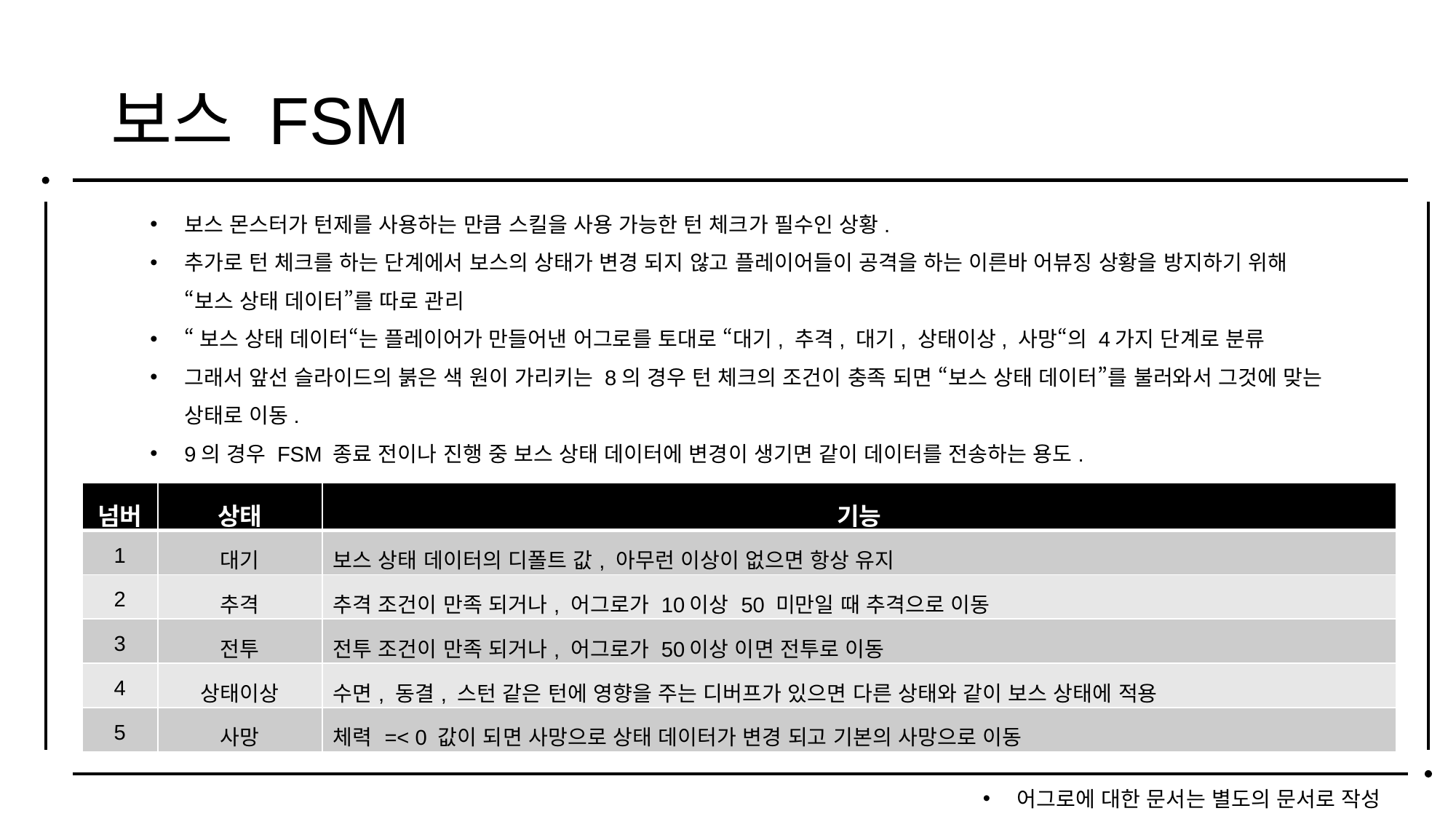

# 보스 FSM
보스 몬스터가 턴제를 사용하는 만큼 스킬을 사용 가능한 턴 체크가 필수인 상황.
추가로 턴 체크를 하는 단계에서 보스의 상태가 변경 되지 않고 플레이어들이 공격을 하는 이른바 어뷰징 상황을 방지하기 위해
“보스 상태 데이터”를 따로 관리
“보스 상태 데이터“는 플레이어가 만들어낸 어그로를 토대로 “대기, 추격, 대기, 상태이상, 사망“의 4가지 단계로 분류
그래서 앞선 슬라이드의 붉은 색 원이 가리키는 8의 경우 턴 체크의 조건이 충족 되면 “보스 상태 데이터”를 불러와서 그것에 맞는
상태로 이동.
9의 경우 FSM 종료 전이나 진행 중 보스 상태 데이터에 변경이 생기면 같이 데이터를 전송하는 용도.
| 넘버 | 상태 | 기능 |
| --- | --- | --- |
| 1 | 대기 | 보스 상태 데이터의 디폴트 값, 아무런 이상이 없으면 항상 유지 |
| 2 | 추격 | 추격 조건이 만족 되거나, 어그로가 10이상 50 미만일 때 추격으로 이동 |
| 3 | 전투 | 전투 조건이 만족 되거나, 어그로가 50이상 이면 전투로 이동 |
| 4 | 상태이상 | 수면, 동결, 스턴 같은 턴에 영향을 주는 디버프가 있으면 다른 상태와 같이 보스 상태에 적용 |
| 5 | 사망 | 체력 =< 0 값이 되면 사망으로 상태 데이터가 변경 되고 기본의 사망으로 이동 |
어그로에 대한 문서는 별도의 문서로 작성
보스 몬스터는 기본 대기 상태에서 유저와의 접촉을 통해 전투 혹은 추격으로 넘어 간다.
상태이상은 기본 항상 체크를 하면서도 강제 효과를 가진 상태이상은 별도로 분류한다.
이걸로 4개가 마지막인가… 이게 끝인가? 더 있나?
지형 지물에 대한 FSM은 별도의 지형 지물 문서에서 확인. -> 얘들도 사실상 상태이상으로 처리